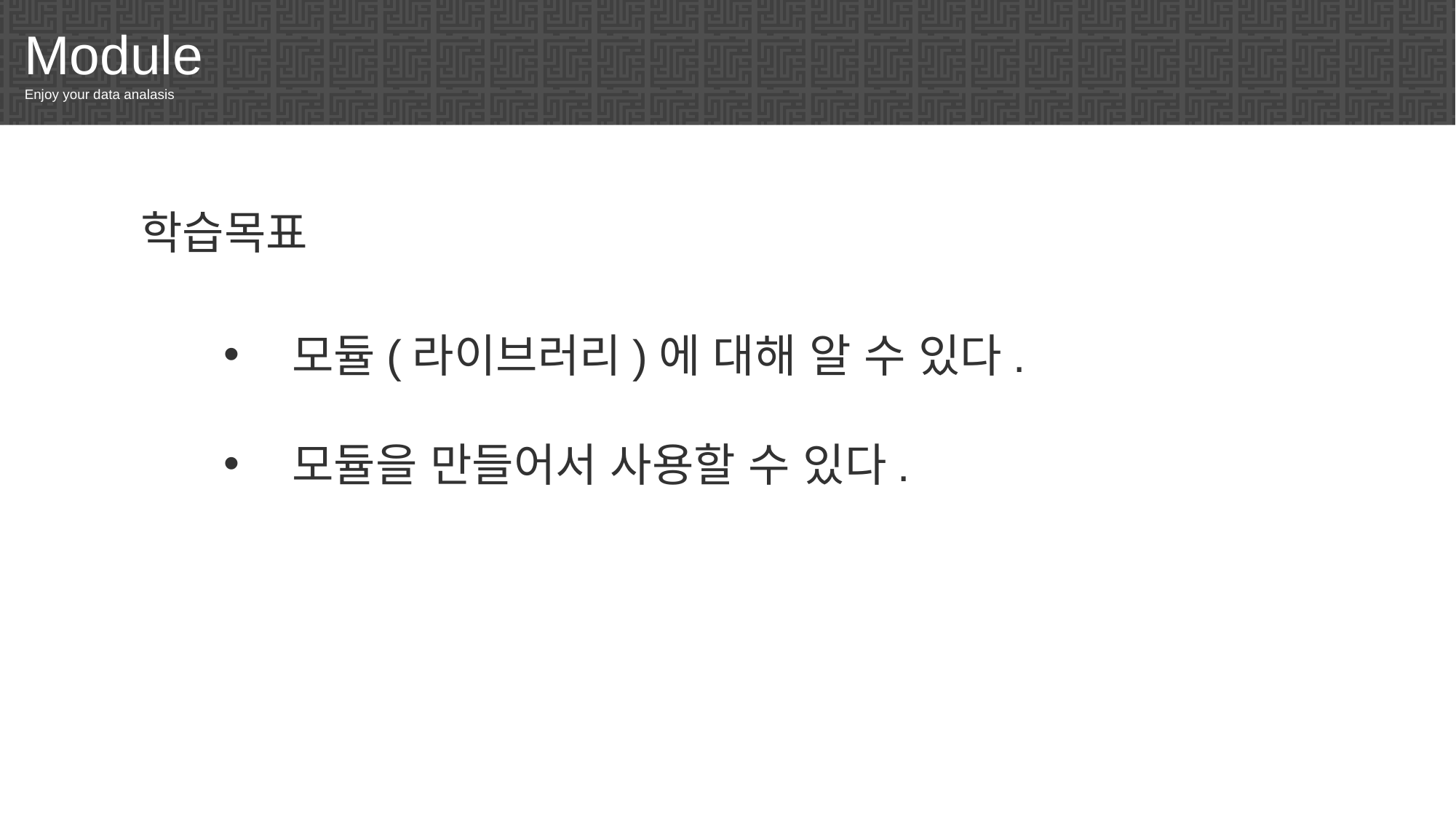

Module
    Enjoy your data analasis
학습목표
모듈(라이브러리)에 대해 알 수 있다.

모듈을 만들어서 사용할 수 있다.